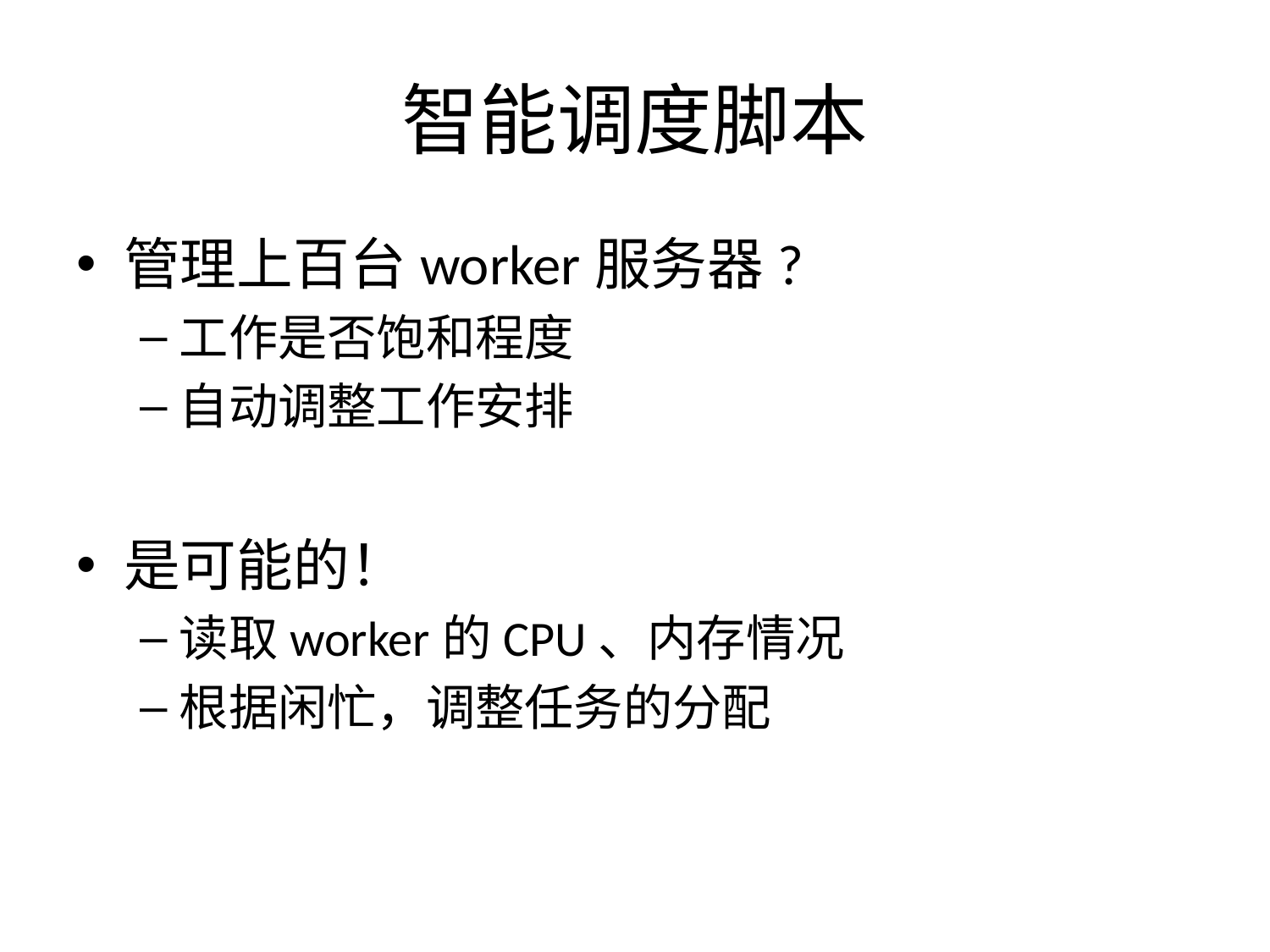

# 智能调度脚本
管理上百台worker服务器?
工作是否饱和程度
自动调整工作安排

是可能的！
读取worker的CPU、内存情况
根据闲忙，调整任务的分配